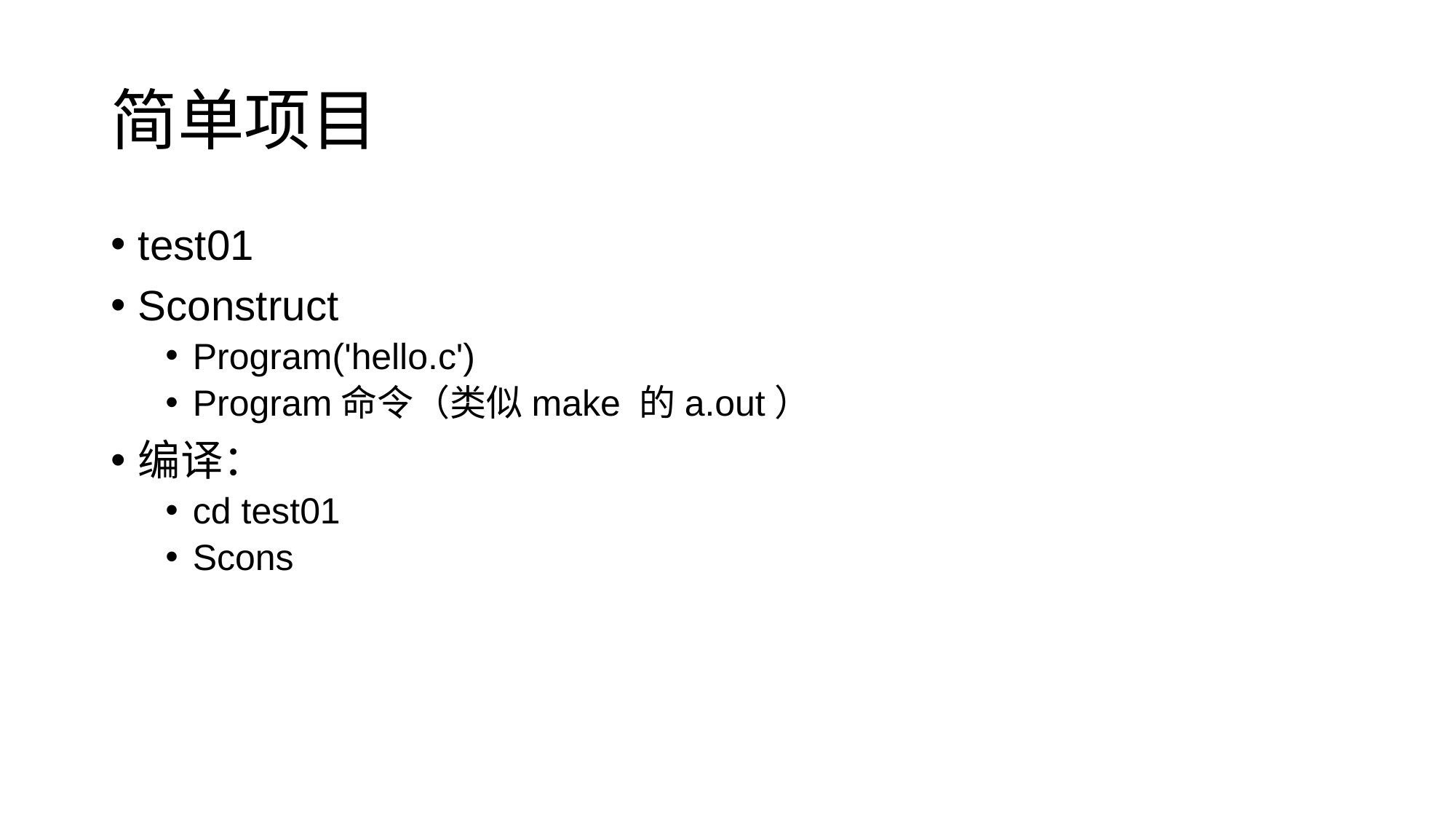

# 简单项目
test01
Sconstruct
Program('hello.c')
Program命令（类似make 的a.out）
编译：
cd test01
Scons